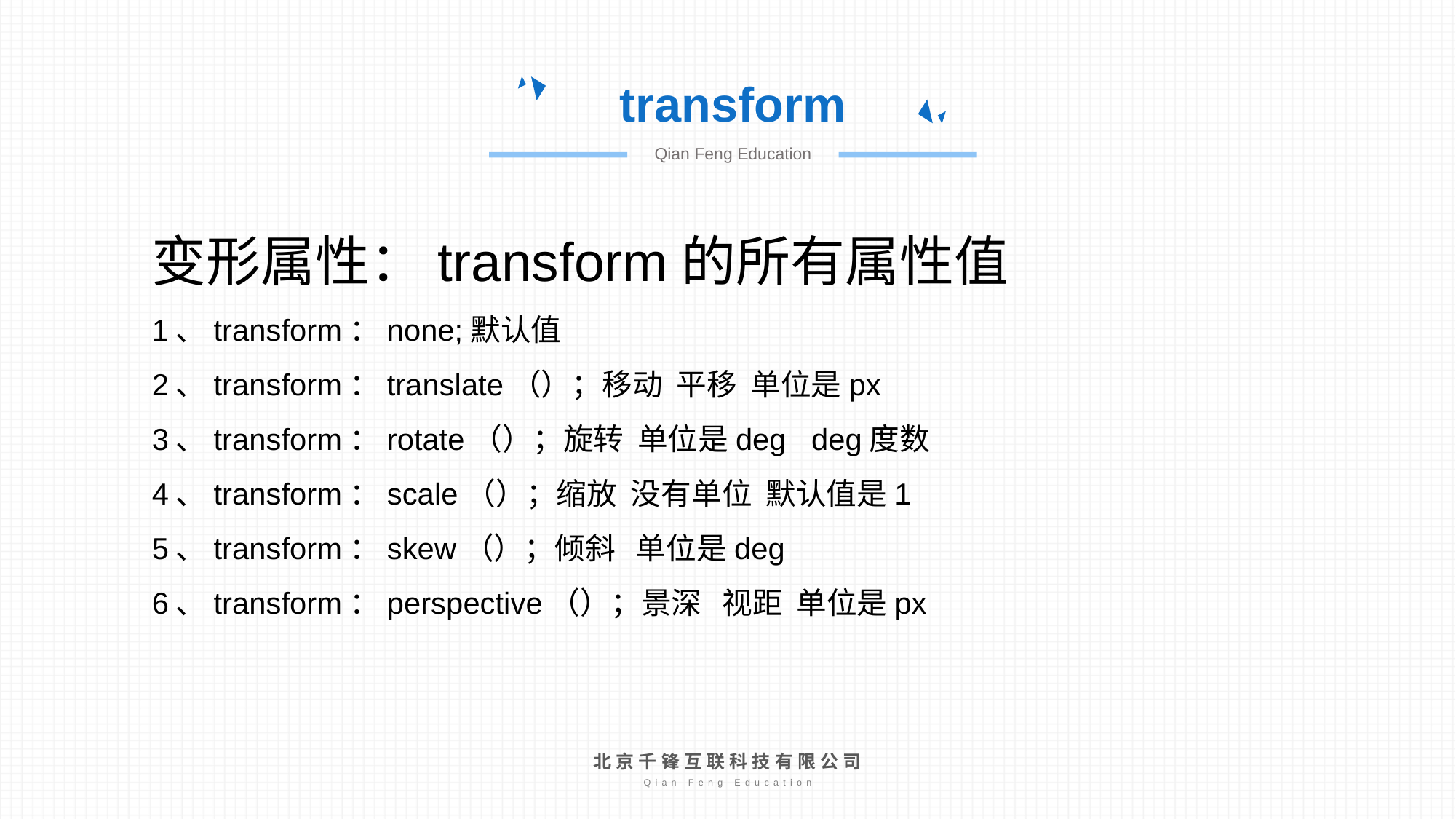

transform

Qian Feng Education

变形属性：transform的所有属性值
1、transform：none;默认值
2、transform：translate（）；移动  平移  单位是px
3、transform：rotate（）；旋转  单位是deg   deg度数
4、transform：scale（）；缩放  没有单位  默认值是1
5、transform：skew（）；倾斜   单位是deg
6、transform：perspective（）；景深   视距  单位是px
北京千锋互联科技有限公司
Qian Feng Education